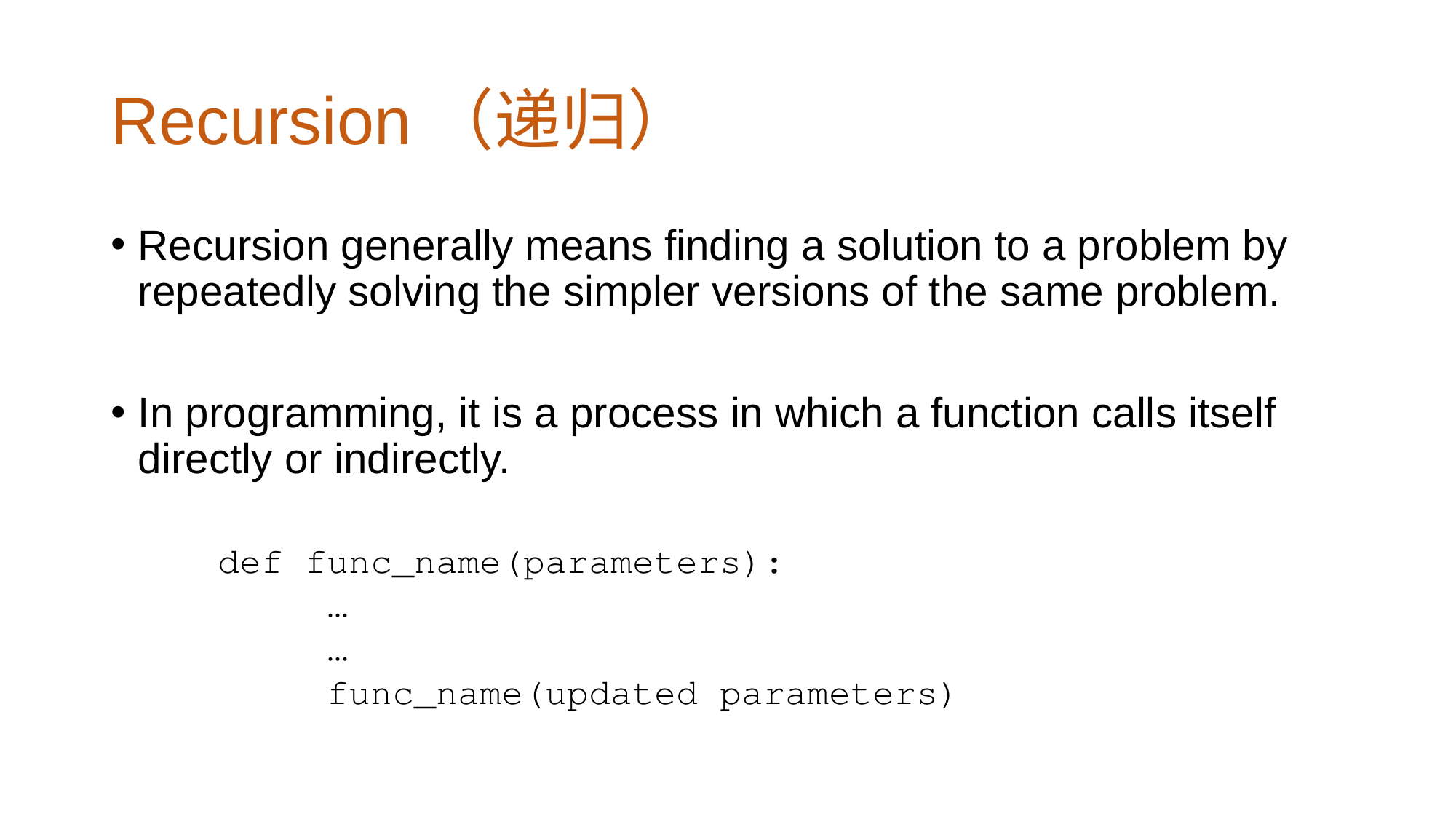

# Recursion（递归）
Recursion generally means finding a solution to a problem by repeatedly solving the simpler versions of the same problem.

In programming, it is a process in which a function calls itself directly or indirectly.
def func_name(parameters):
	…
	…
	func_name(updated parameters)